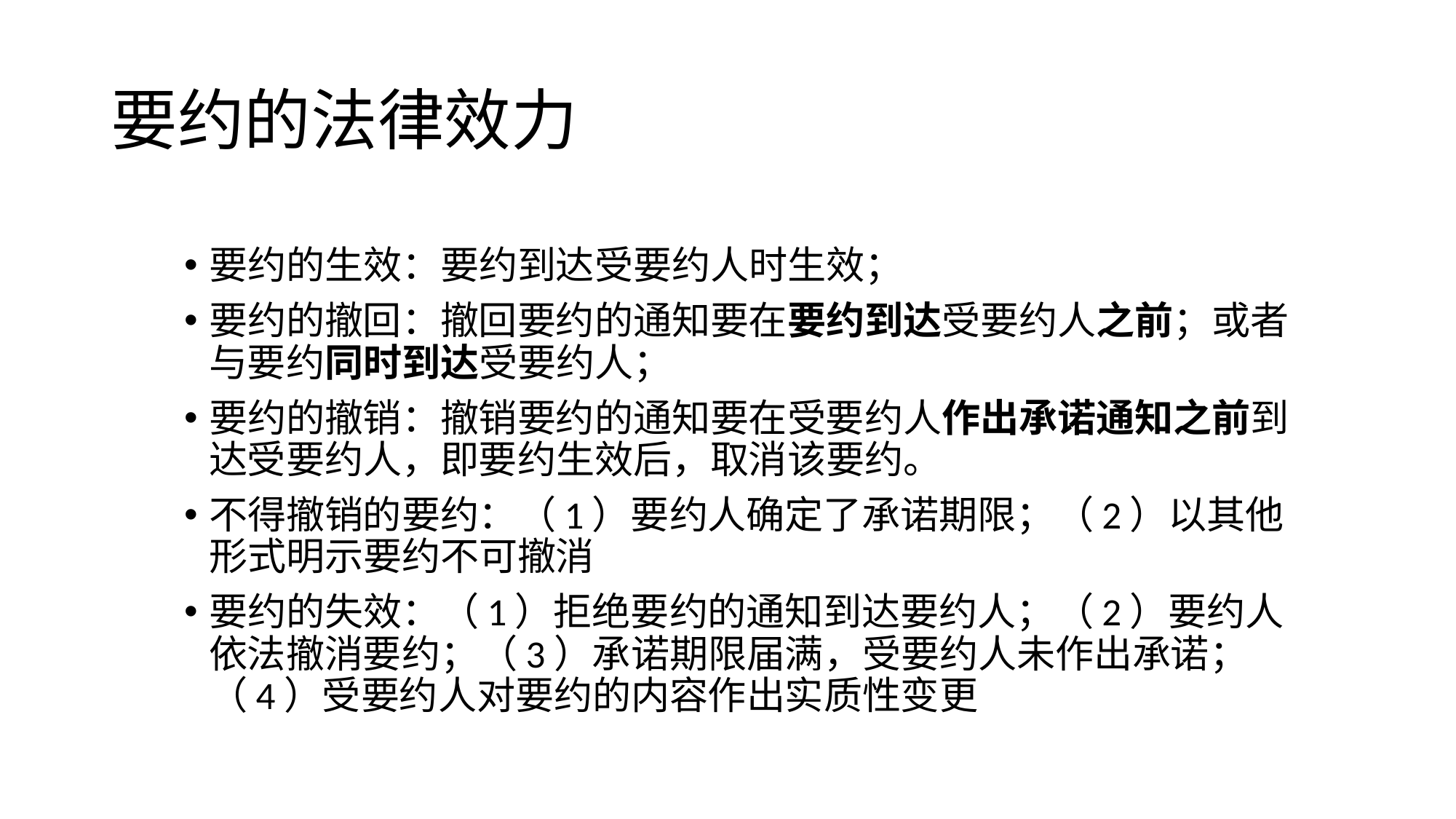

# 要约的法律效力
要约的生效：要约到达受要约人时生效；
要约的撤回：撤回要约的通知要在要约到达受要约人之前；或者与要约同时到达受要约人；
要约的撤销：撤销要约的通知要在受要约人作出承诺通知之前到达受要约人，即要约生效后，取消该要约。
不得撤销的要约：（1）要约人确定了承诺期限；（2）以其他形式明示要约不可撤消
要约的失效：（1）拒绝要约的通知到达要约人；（2）要约人依法撤消要约；（3）承诺期限届满，受要约人未作出承诺；（4）受要约人对要约的内容作出实质性变更